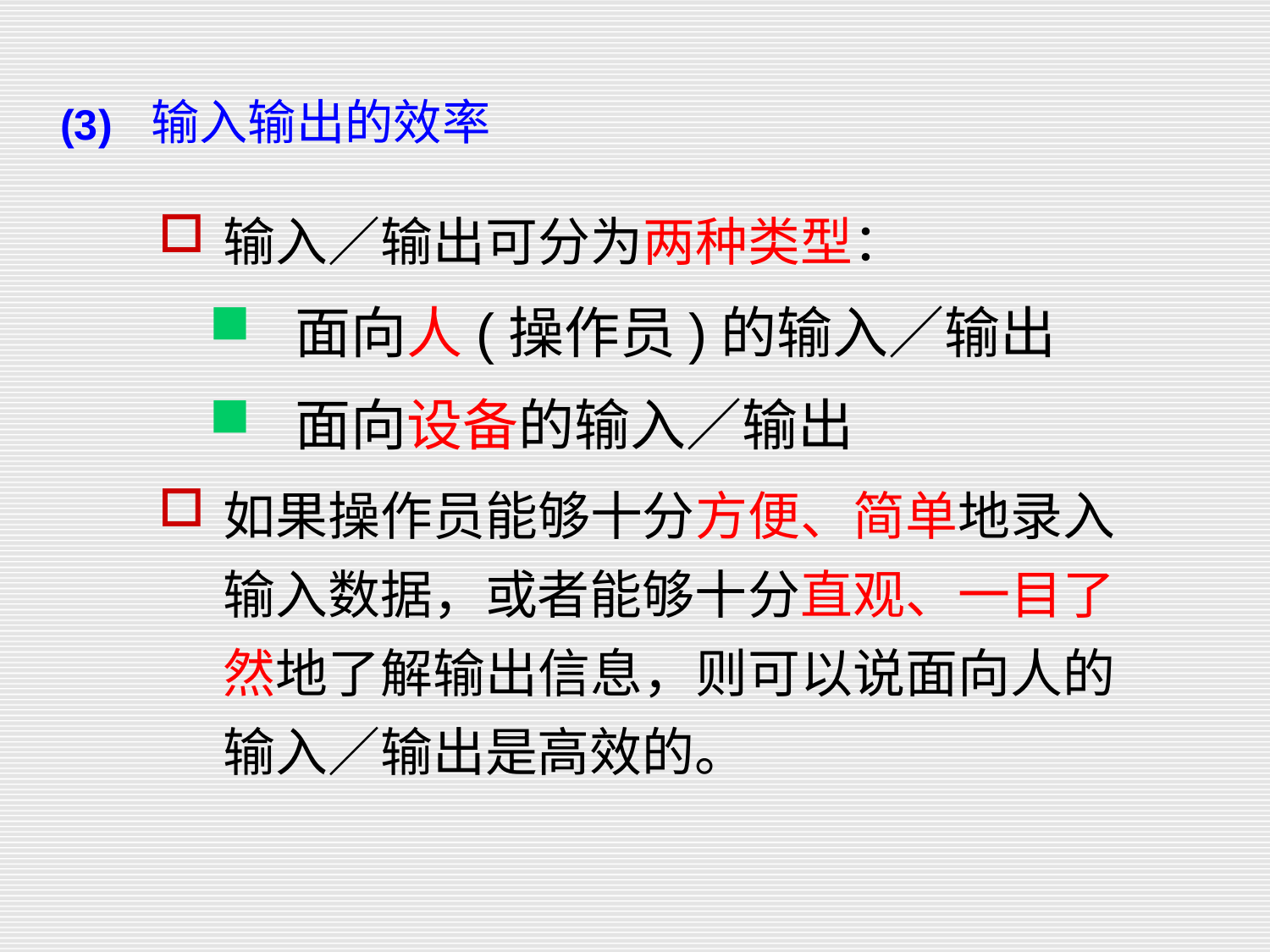

# (3)  输入输出的效率
输入／输出可分为两种类型：
 面向人(操作员)的输入／输出
 面向设备的输入／输出
如果操作员能够十分方便、简单地录入输入数据，或者能够十分直观、一目了然地了解输出信息，则可以说面向人的输入／输出是高效的。
27